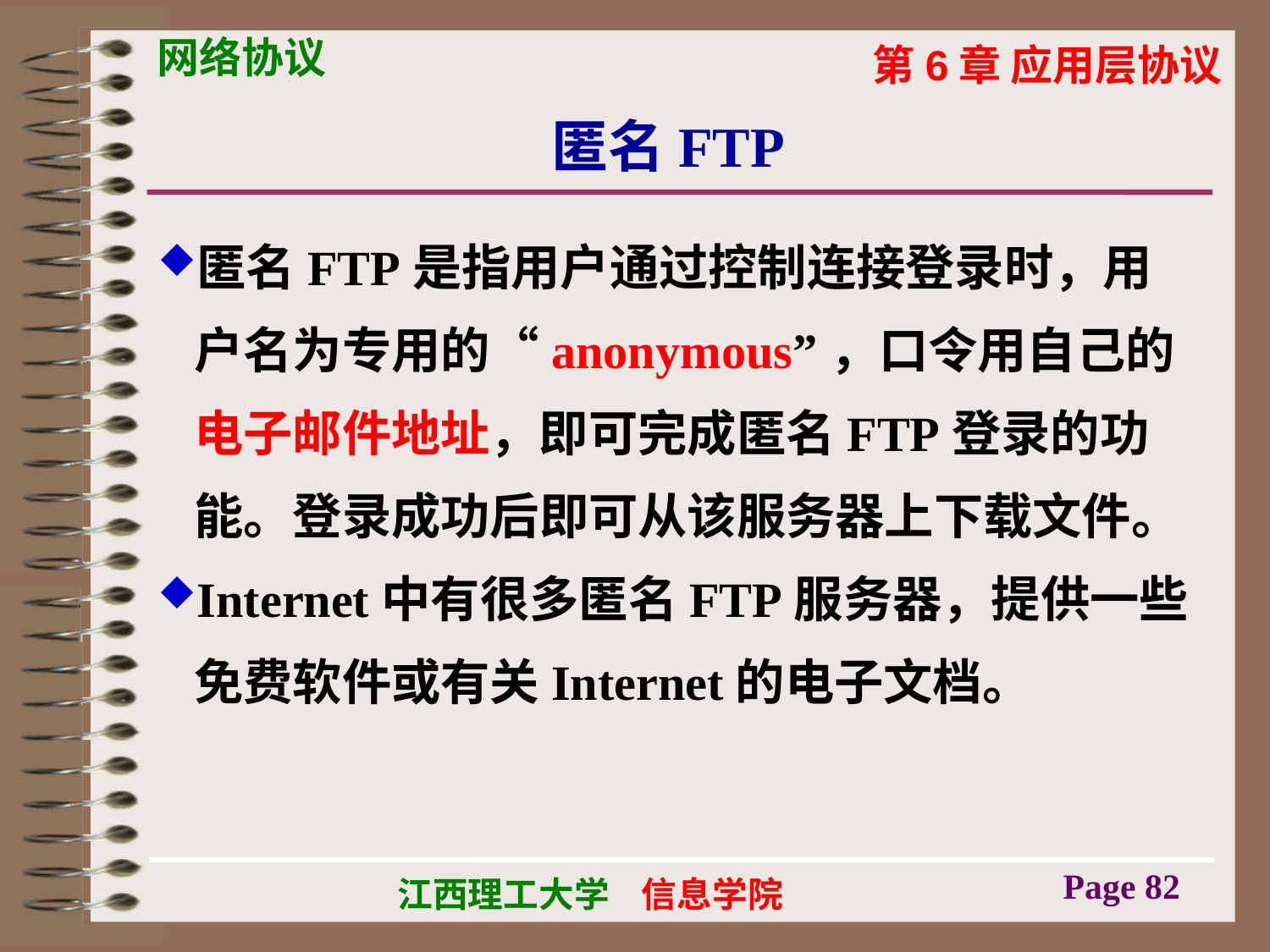

# 匿名FTP
匿名FTP是指用户通过控制连接登录时，用户名为专用的“anonymous”，口令用自己的电子邮件地址，即可完成匿名FTP登录的功能。登录成功后即可从该服务器上下载文件。
Internet中有很多匿名FTP服务器，提供一些免费软件或有关Internet的电子文档。
Page 82